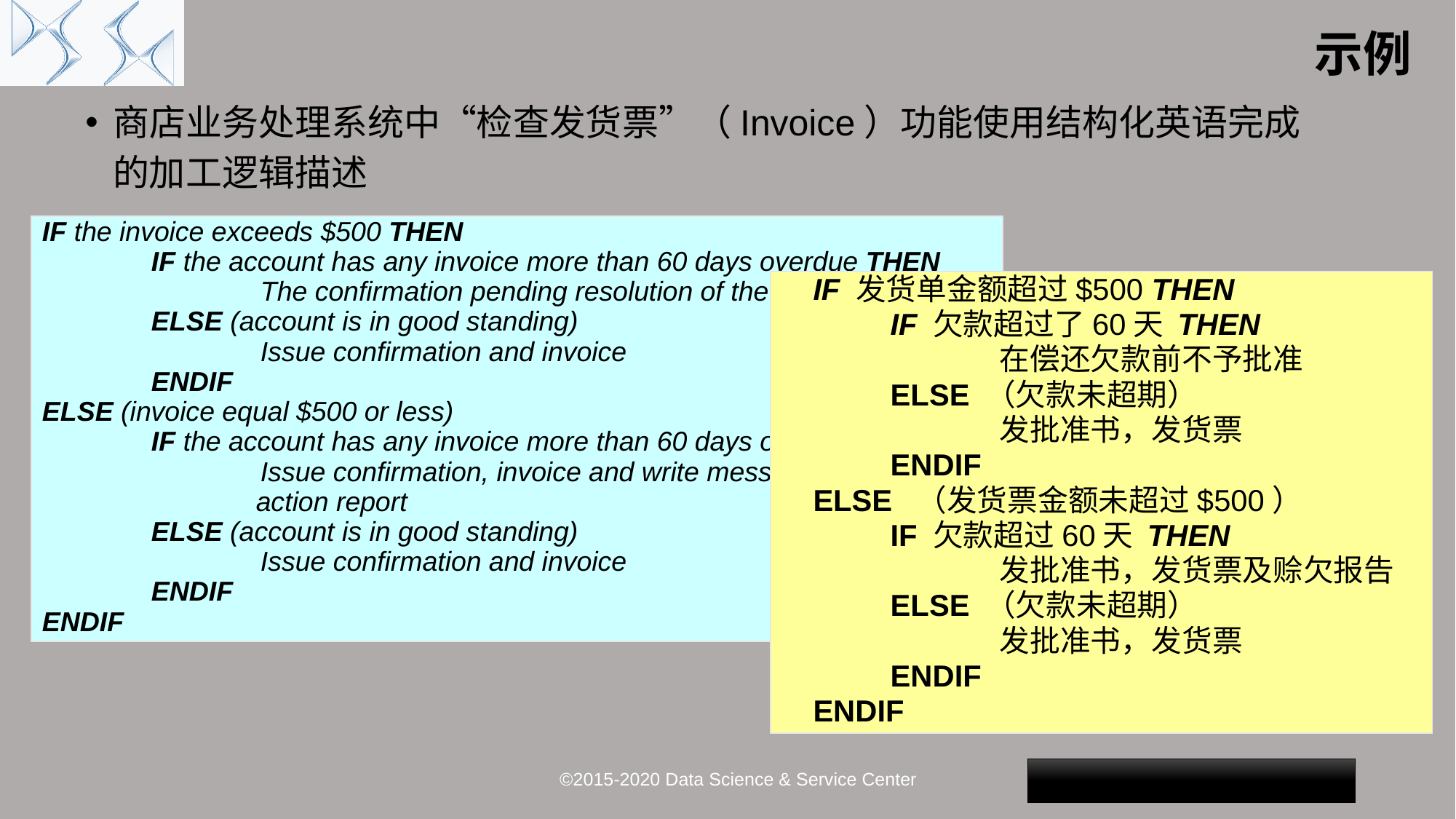

# 示例
商店业务处理系统中“检查发货票”（Invoice）功能使用结构化英语完成的加工逻辑描述

IF the invoice exceeds $500 THEN
	IF the account has any invoice more than 60 days overdue THEN
		The confirmation pending resolution of the debt
	ELSE (account is in good standing)
		Issue confirmation and invoice
	ENDIF
ELSE (invoice equal $500 or less)
	IF the account has any invoice more than 60 days overdue THEN
		Issue confirmation, invoice and write message on credit
                            action report
	ELSE (account is in good standing)
		Issue confirmation and invoice
	ENDIF
ENDIF
IF 发货单金额超过$500 THEN
	IF 欠款超过了60天 THEN
    		在偿还欠款前不予批准
	ELSE （欠款未超期）
    		发批准书，发货票
	ENDIF
ELSE  （发货票金额未超过$500）
	IF 欠款超过60天 THEN
    		发批准书，发货票及赊欠报告
	ELSE （欠款未超期）
    		发批准书，发货票
   	ENDIF
ENDIF

©2015-2020 Data Science & Service Center
42